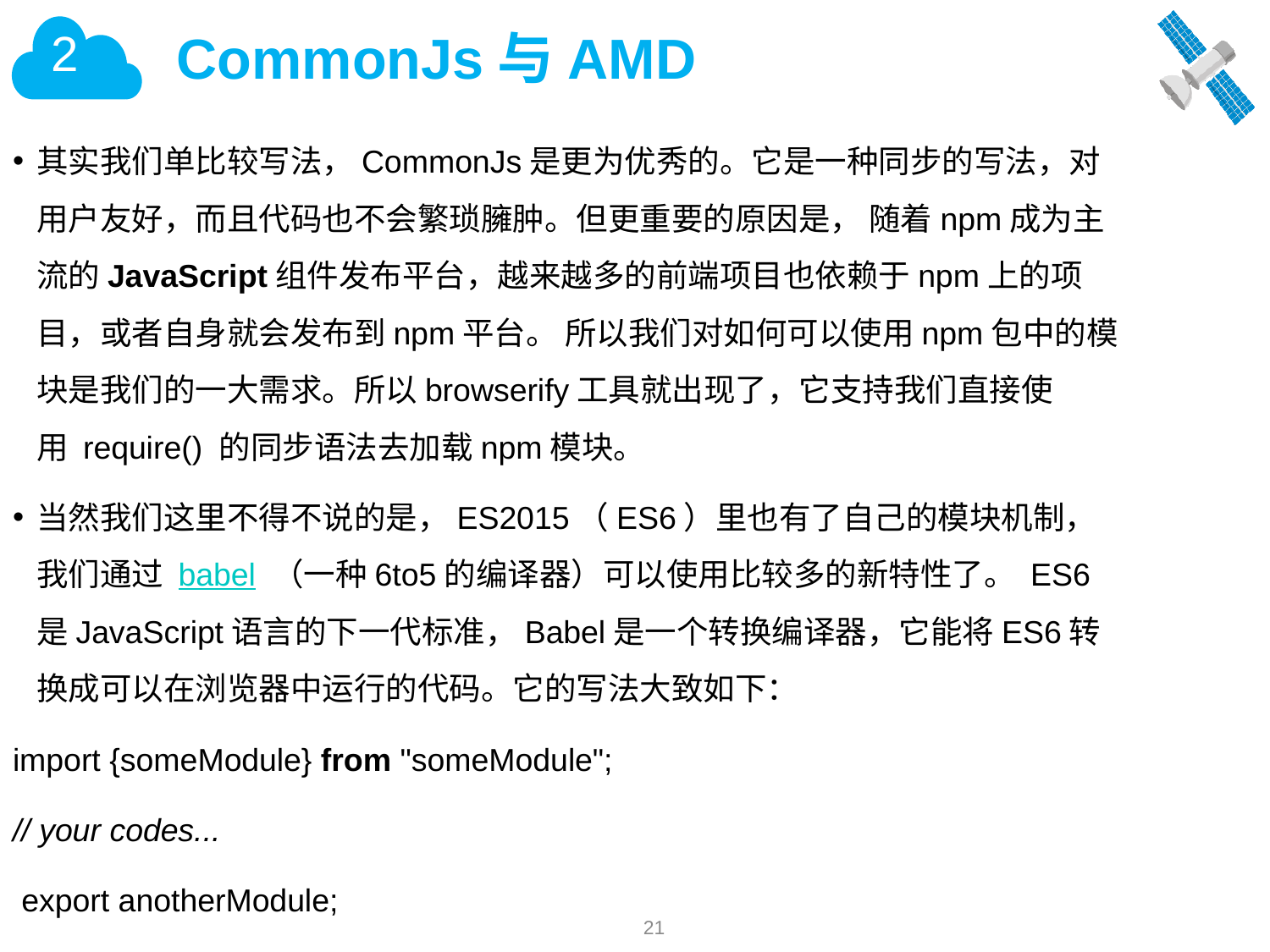

# CommonJs与AMD
其实我们单比较写法，CommonJs是更为优秀的。它是一种同步的写法，对用户友好，而且代码也不会繁琐臃肿。但更重要的原因是， 随着npm成为主流的JavaScript组件发布平台，越来越多的前端项目也依赖于npm上的项目，或者自身就会发布到npm平台。 所以我们对如何可以使用npm包中的模块是我们的一大需求。所以browserify工具就出现了，它支持我们直接使用 require() 的同步语法去加载npm模块。
当然我们这里不得不说的是，ES2015（ES6）里也有了自己的模块机制，我们通过 babel （一种6to5的编译器）可以使用比较多的新特性了。 ES6是JavaScript语言的下一代标准，Babel是一个转换编译器，它能将ES6转换成可以在浏览器中运行的代码。它的写法大致如下：
import {someModule} from "someModule";
// your codes...
 export anotherModule;
21